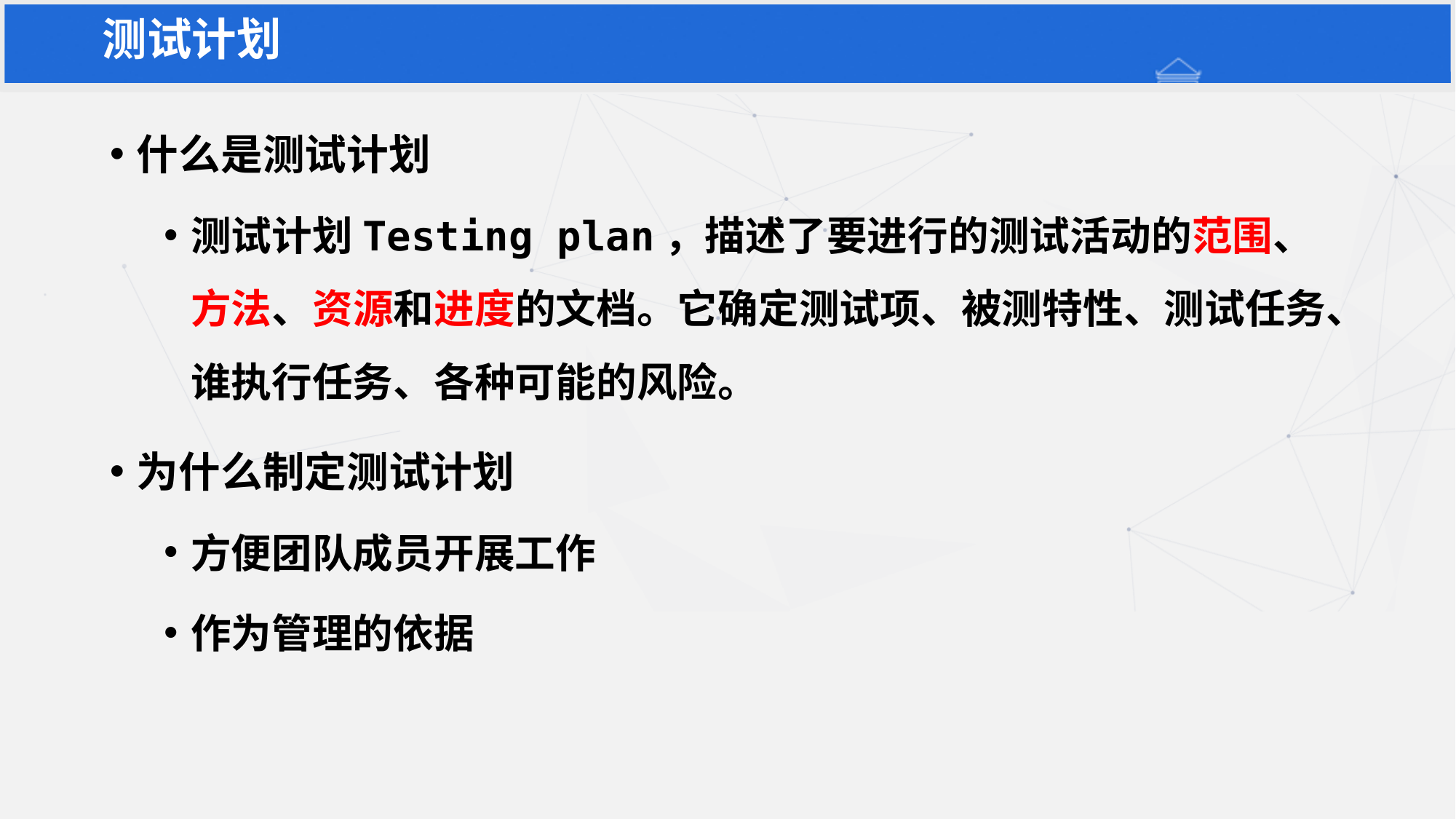

测试计划
什么是测试计划
测试计划Testing plan，描述了要进行的测试活动的范围、方法、资源和进度的文档。它确定测试项、被测特性、测试任务、谁执行任务、各种可能的风险。
为什么制定测试计划
方便团队成员开展工作
作为管理的依据